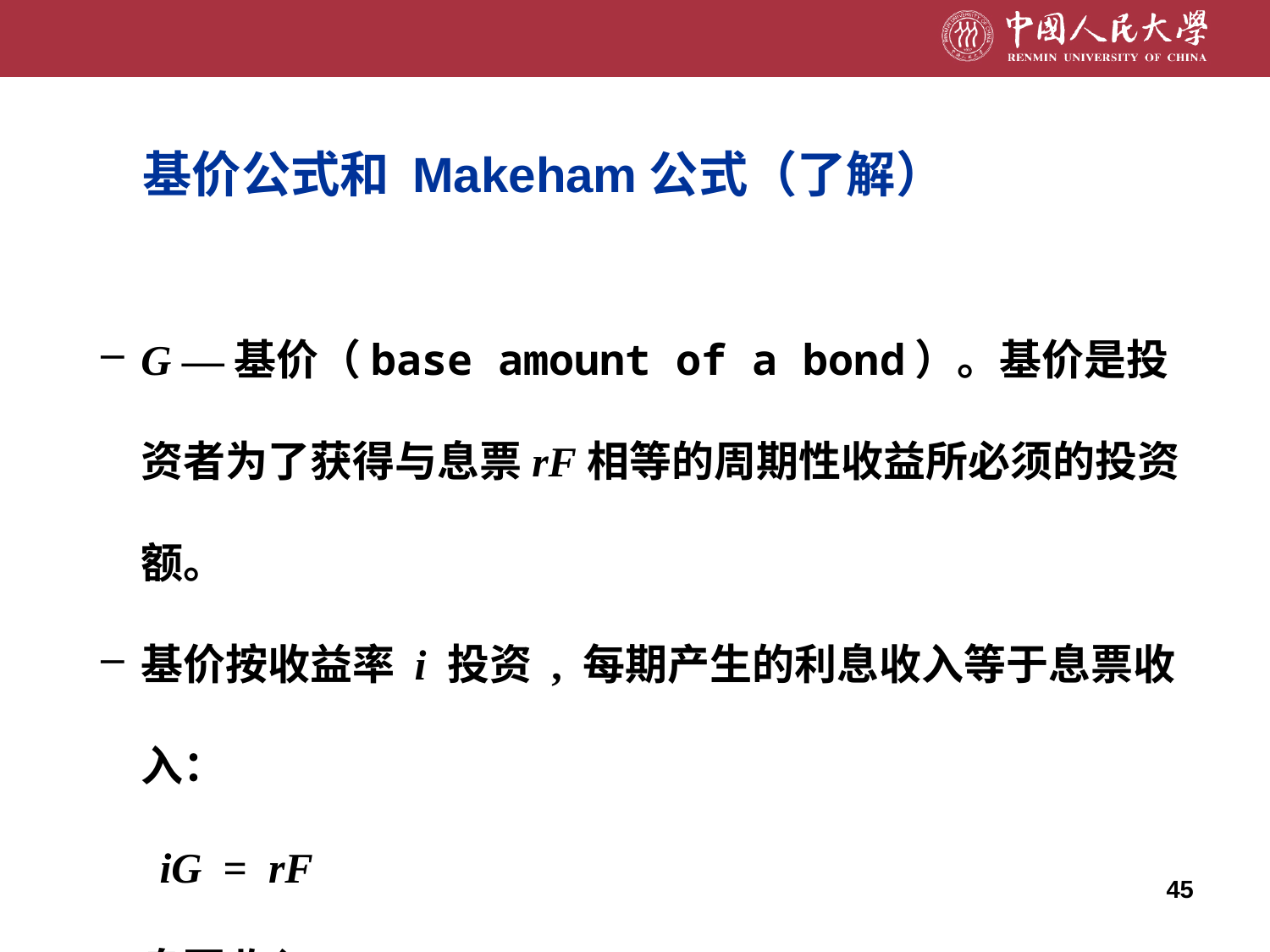

基价公式和 Makeham公式（了解）
G —基价（base amount of a bond）。基价是投资者为了获得与息票rF相等的周期性收益所必须的投资额。
基价按收益率 i 投资 , 每期产生的利息收入等于息票收入：
       iG  =  rF
息票收入：rF  =  gC  =  iG
45